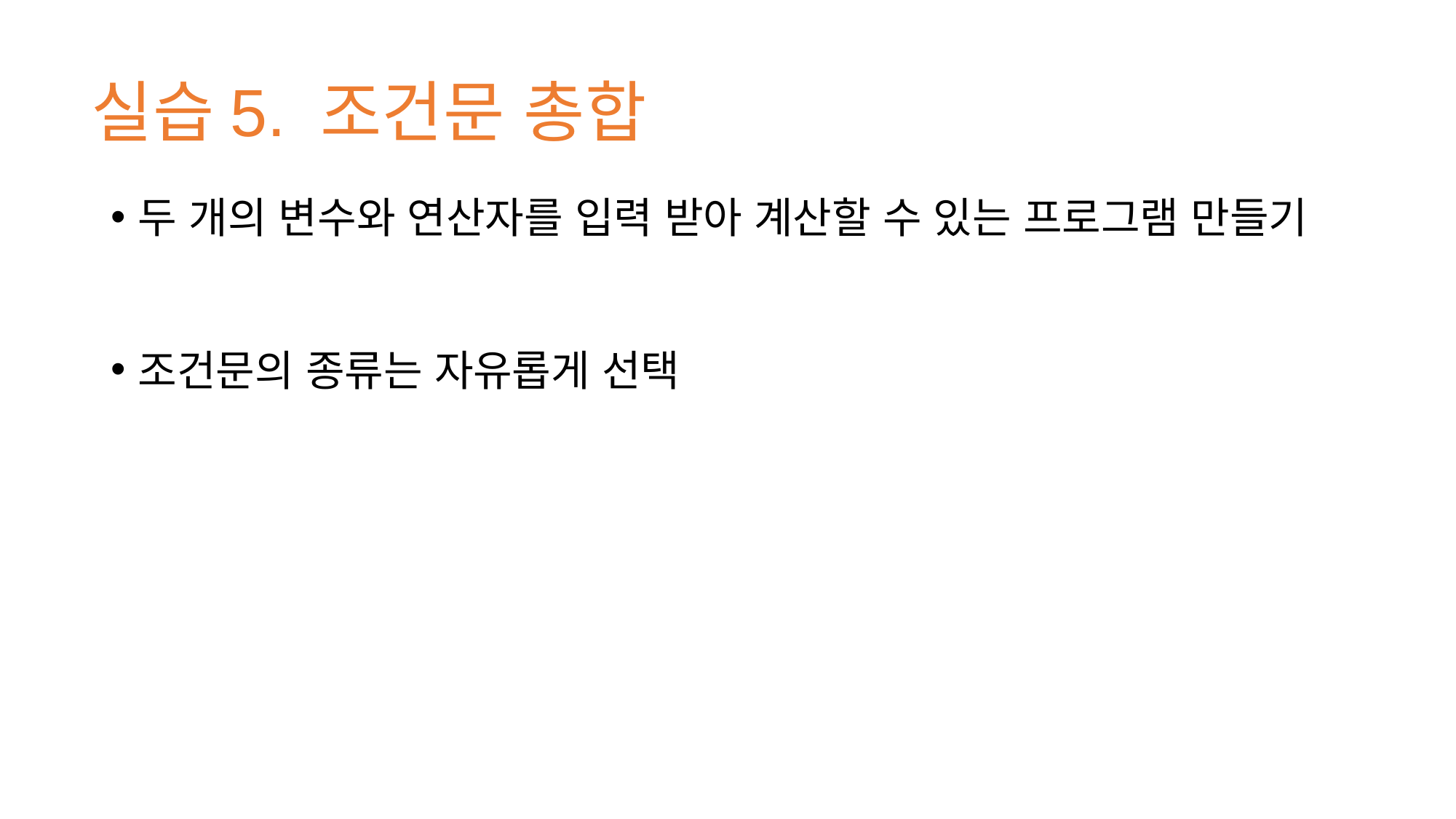

실습5. 조건문 총합
두 개의 변수와 연산자를 입력 받아 계산할 수 있는 프로그램 만들기

조건문의 종류는 자유롭게 선택